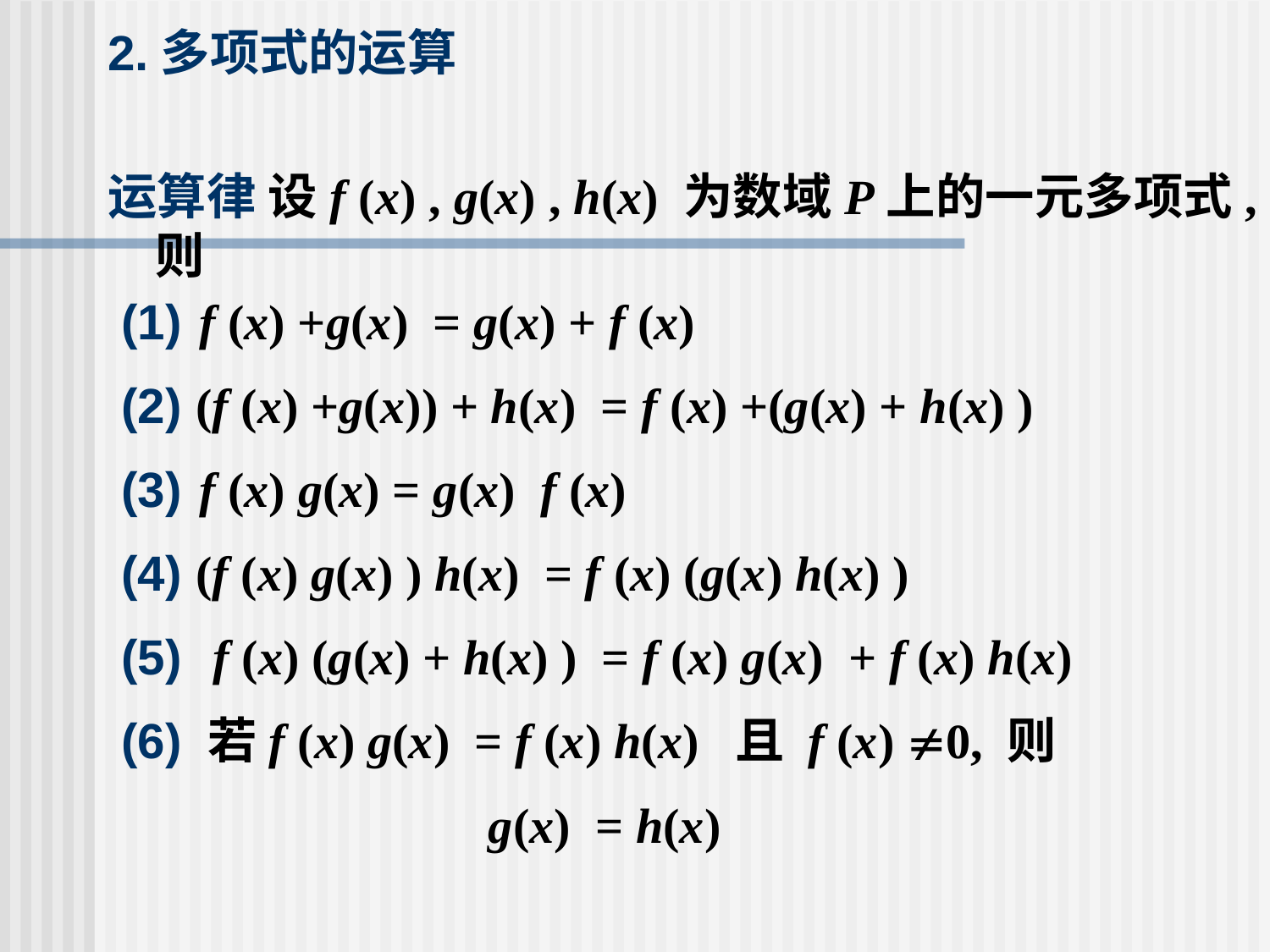

# 2.多项式的运算
运算律 设f (x) , g(x) , h(x) 为数域P上的一元多项式, 则
 (1) f (x) +g(x)  = g(x) + f (x)
 (2) (f (x) +g(x)) + h(x)  = f (x) +(g(x) + h(x) )
 (3) f (x) g(x) = g(x)  f (x)
 (4) (f (x) g(x) ) h(x)  = f (x) (g(x) h(x) )
 (5)  f (x) (g(x) + h(x) )  = f (x) g(x)  + f (x) h(x)
 (6) 若f (x) g(x)  = f (x) h(x)  且 f (x) ≠0, 则
                               g(x)  = h(x)